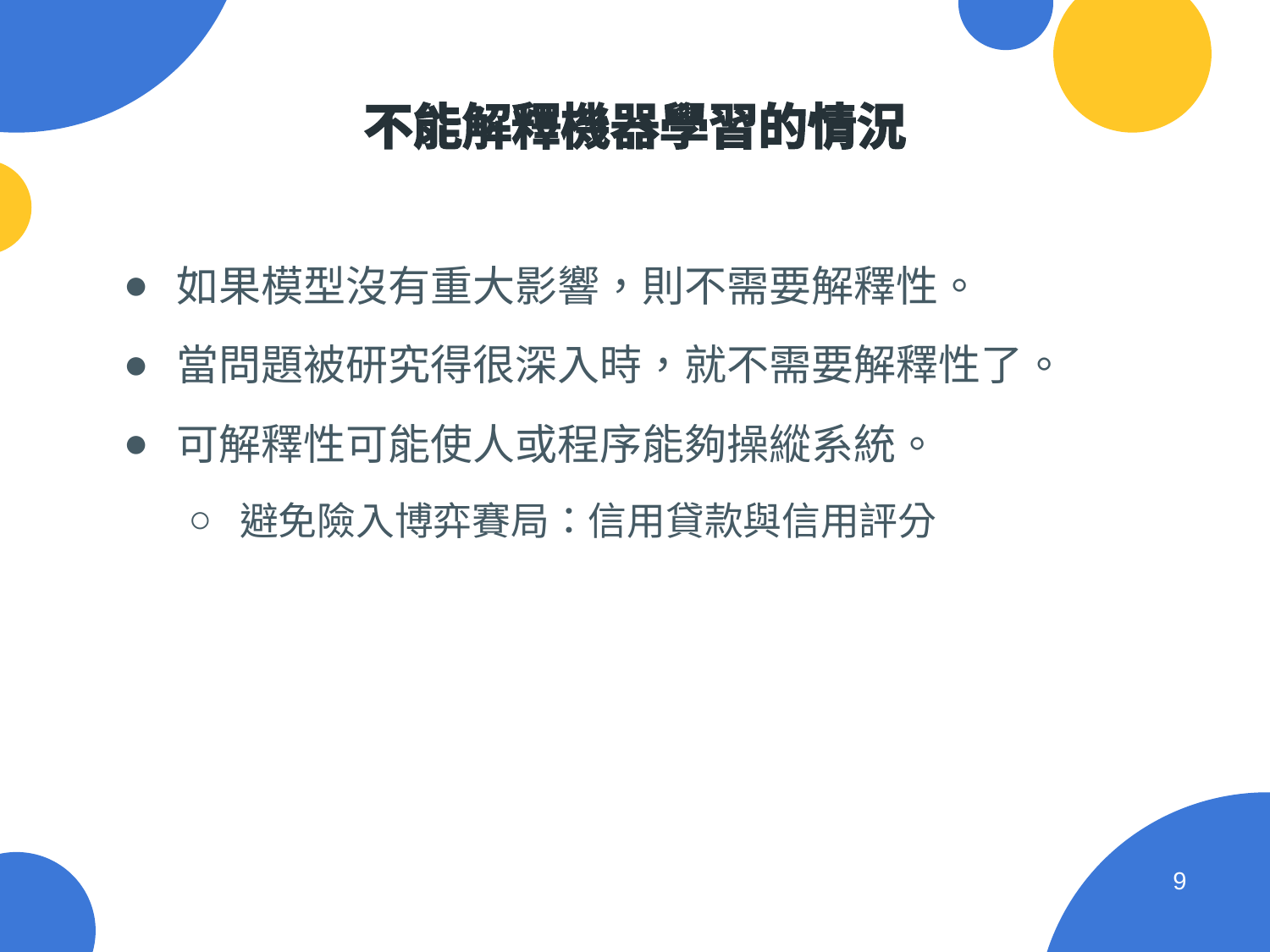

# 不能解釋機器學習的情況
如果模型沒有重大影響，則不需要解釋性。
當問題被研究得很深入時，就不需要解釋性了。
可解釋性可能使⼈或程序能夠操縱系統。
避免險入博弈賽局：信用貸款與信用評分
9